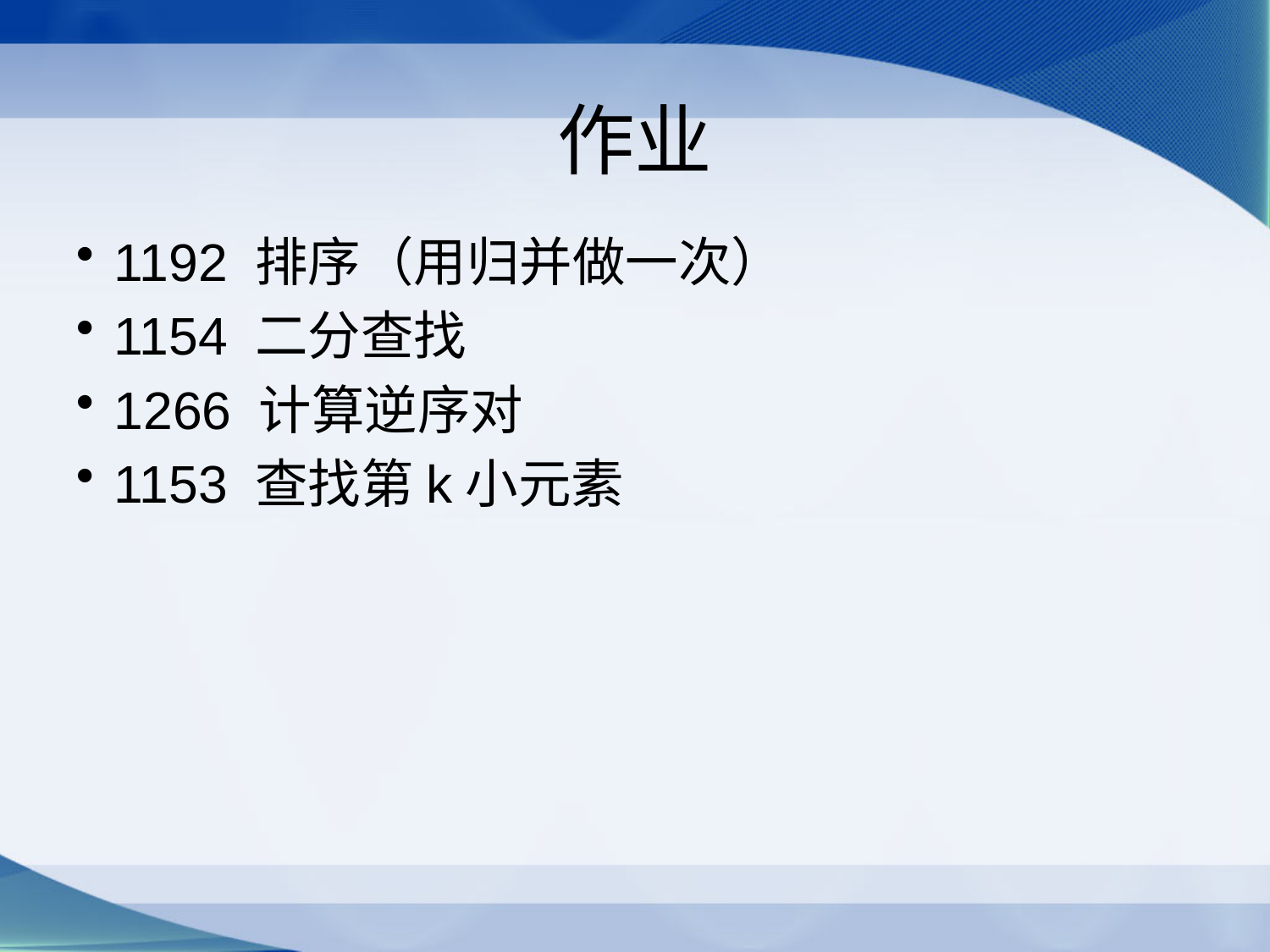

# 作业
1192 排序（用归并做一次）
1154 二分查找
1266 计算逆序对
1153 查找第k小元素